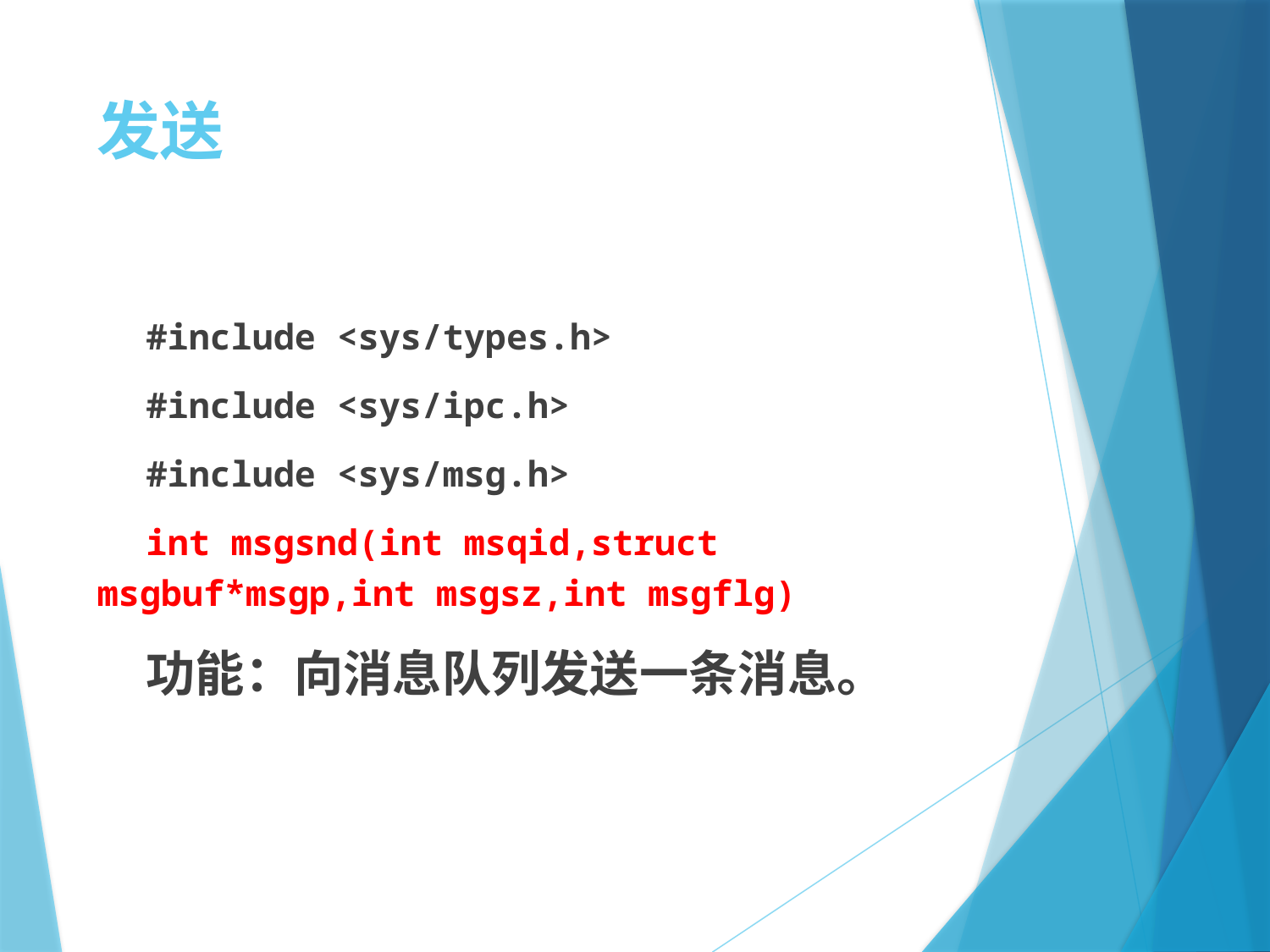

# 发送
#include <sys/types.h>
#include <sys/ipc.h>
#include <sys/msg.h>
int msgsnd(int msqid,struct msgbuf*msgp,int msgsz,int msgflg)
功能：向消息队列发送一条消息。